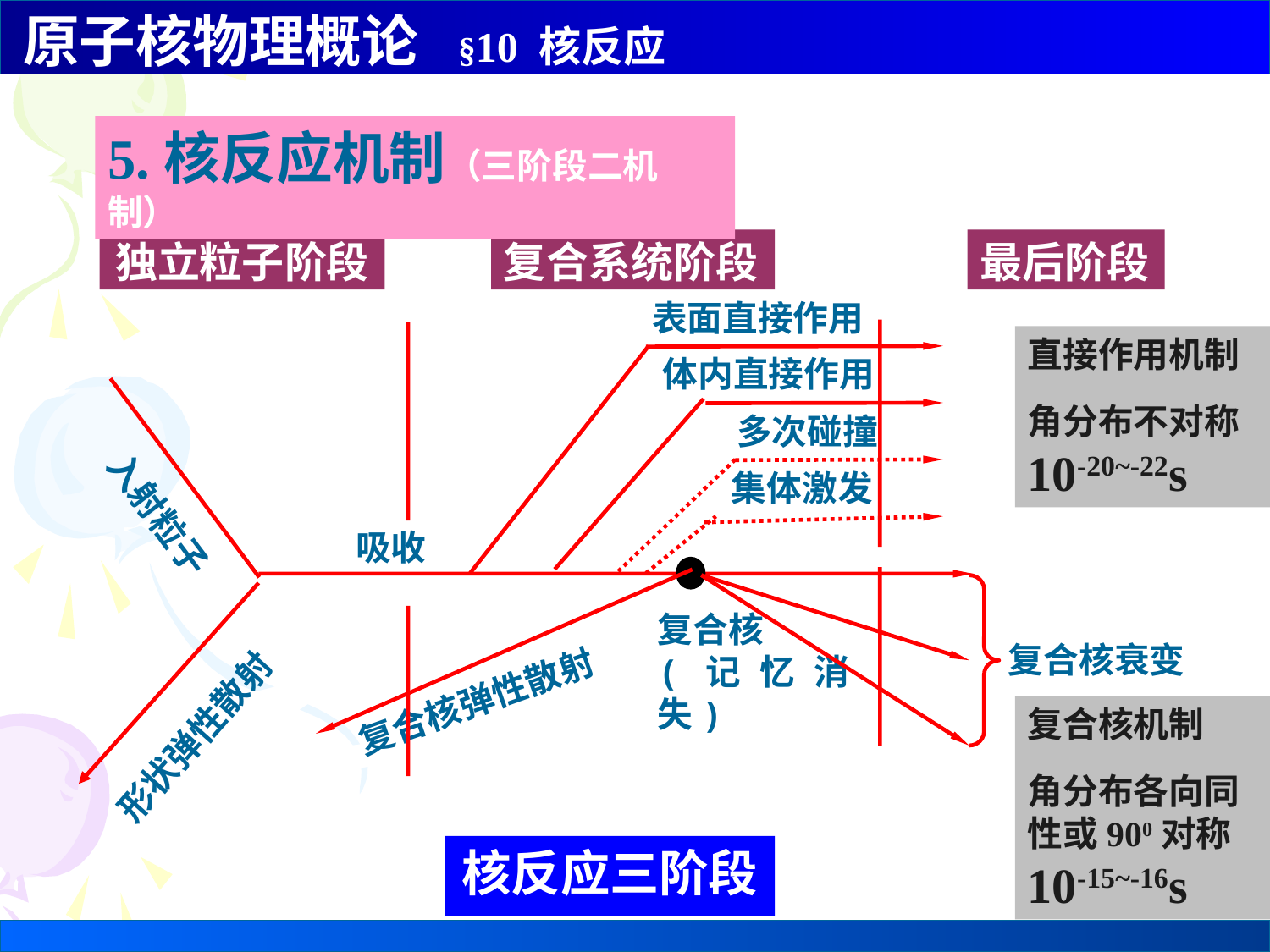

5.核反应机制（三阶段二机制）
独立粒子阶段
复合系统阶段
最后阶段
表面直接作用

复合核衰变

入射粒子

形状弹性散射
吸收
直接作用机制
角分布不对称10-20~-22s
体内直接作用

多次碰撞

集体激发

复合核
(记忆消失)

复合核弹性散射

复合核机制
角分布各向同性或900对称10-15~-16s
核反应三阶段